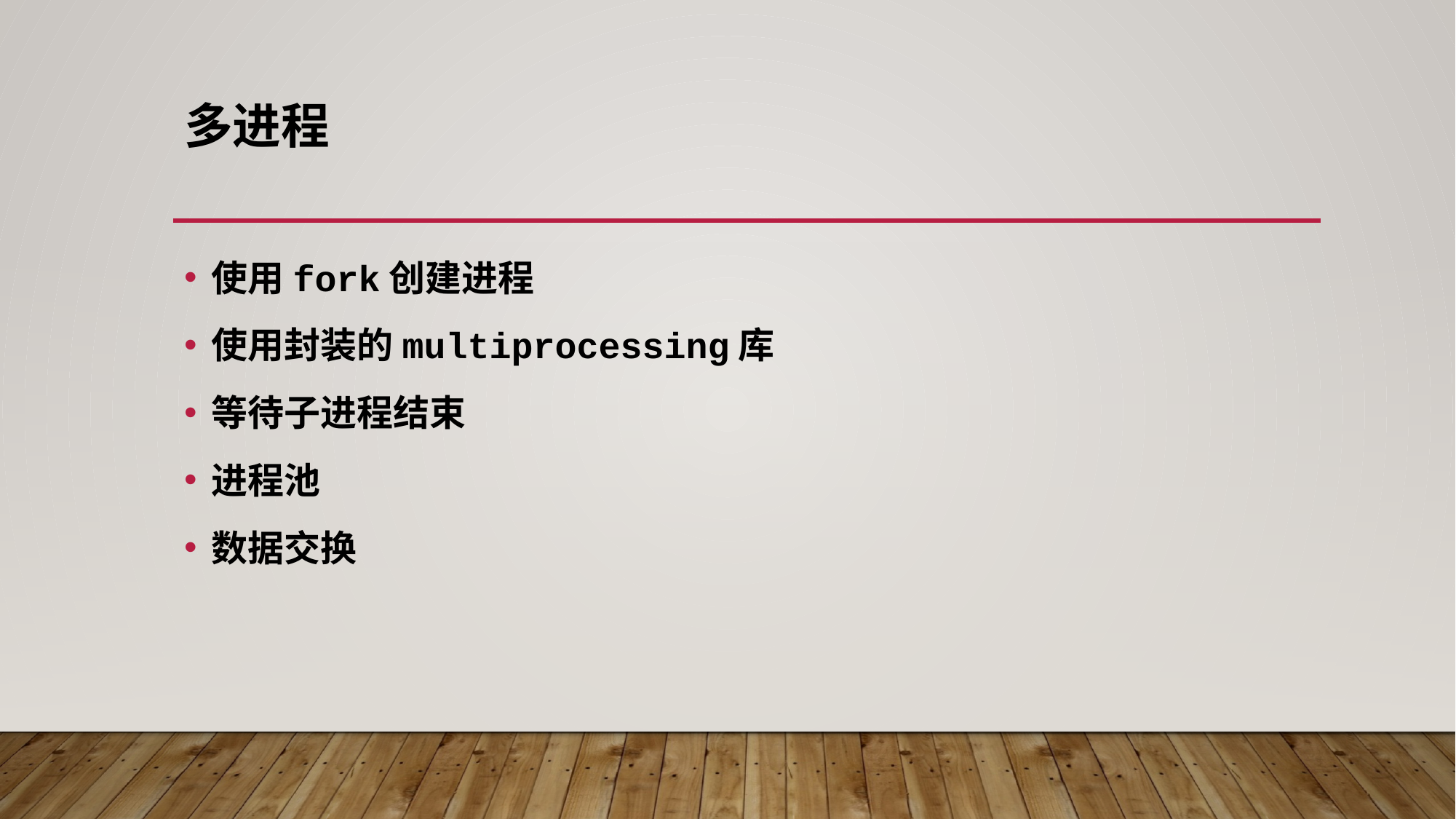

# 多进程
使用fork创建进程
使用封装的multiprocessing库
等待子进程结束
进程池
数据交换